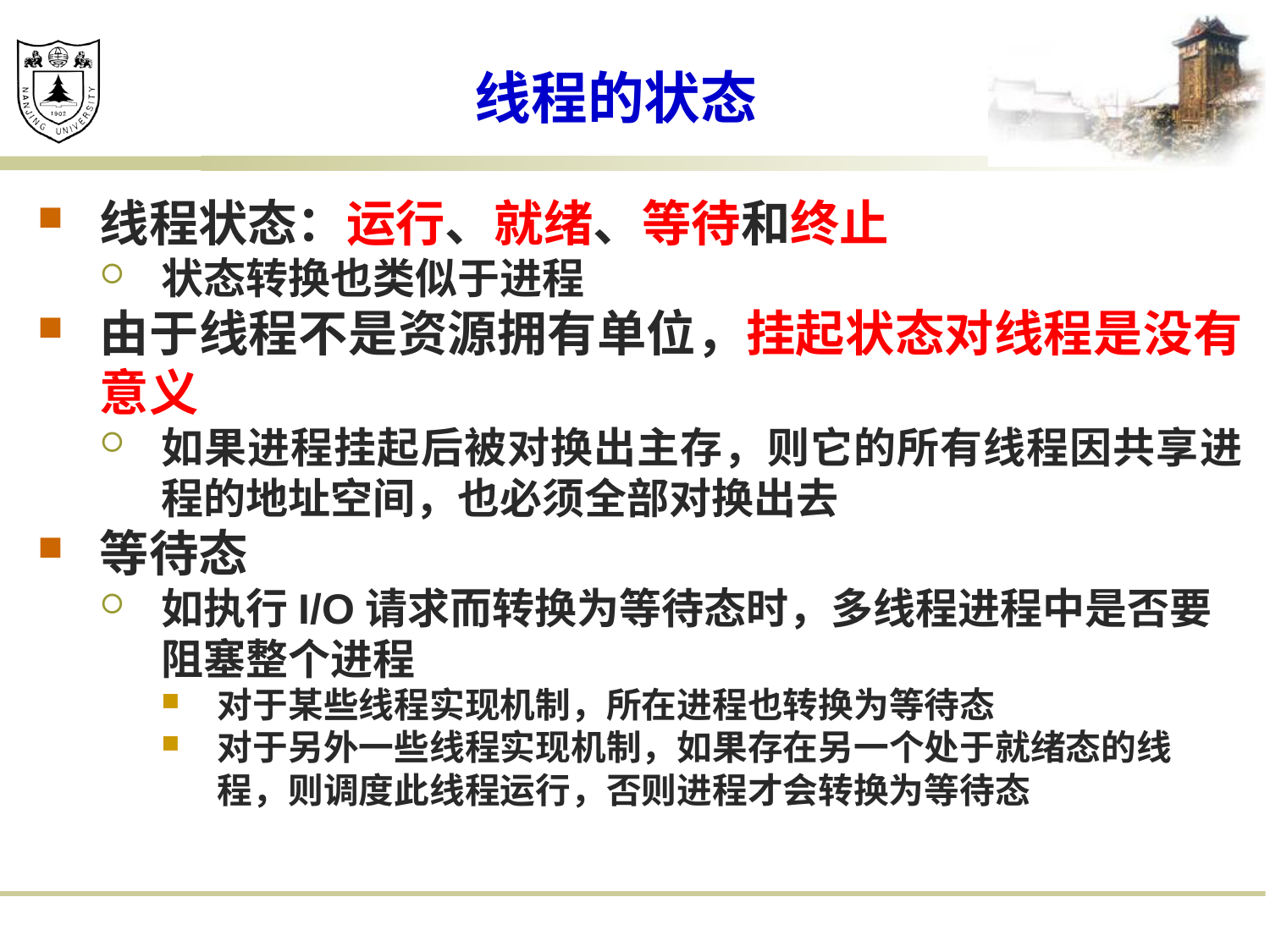

# 线程的状态
线程状态：运行、就绪、等待和终止
状态转换也类似于进程
由于线程不是资源拥有单位，挂起状态对线程是没有意义
如果进程挂起后被对换出主存，则它的所有线程因共享进程的地址空间，也必须全部对换出去
等待态
如执行I/O请求而转换为等待态时，多线程进程中是否要阻塞整个进程
对于某些线程实现机制，所在进程也转换为等待态
对于另外一些线程实现机制，如果存在另一个处于就绪态的线程，则调度此线程运行，否则进程才会转换为等待态
116